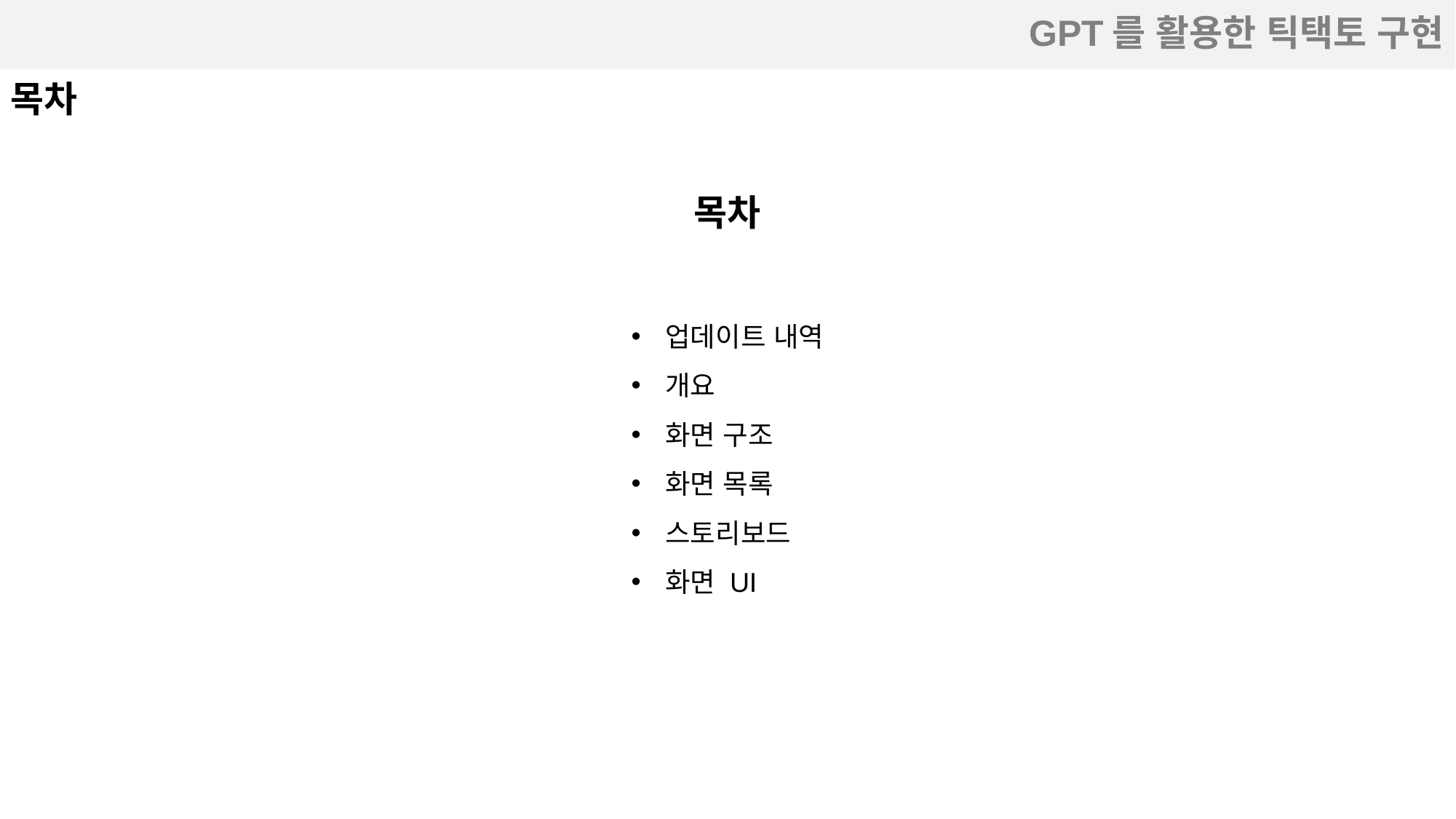

# GPT를 활용한 틱택토 구현
목차
목차
업데이트 내역
개요
화면 구조
화면 목록
스토리보드
화면 UI